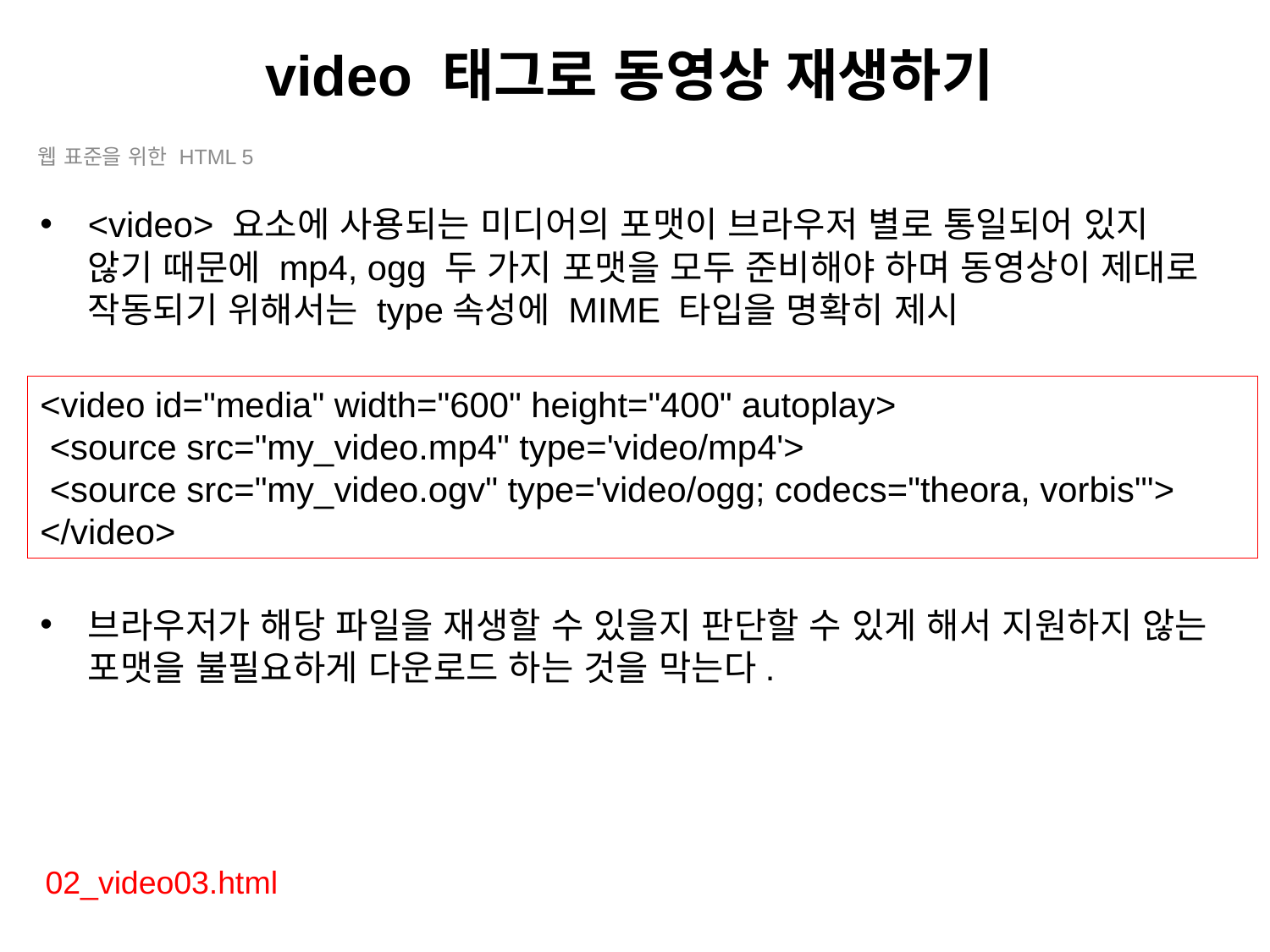

# video 태그로 동영상 재생하기
웹 표준을 위한 HTML 5
<video> 요소에 사용되는 미디어의 포맷이 브라우저 별로 통일되어 있지 않기 때문에 mp4, ogg 두 가지 포맷을 모두 준비해야 하며 동영상이 제대로 작동되기 위해서는 type속성에 MIME 타입을 명확히 제시

브라우저가 해당 파일을 재생할 수 있을지 판단할 수 있게 해서 지원하지 않는 포맷을 불필요하게 다운로드 하는 것을 막는다.

<video id="media" width="600" height="400" autoplay>
 <source src="my_video.mp4" type='video/mp4'>
 <source src="my_video.ogv" type='video/ogg; codecs="theora, vorbis"'>
</video>
02_video03.html